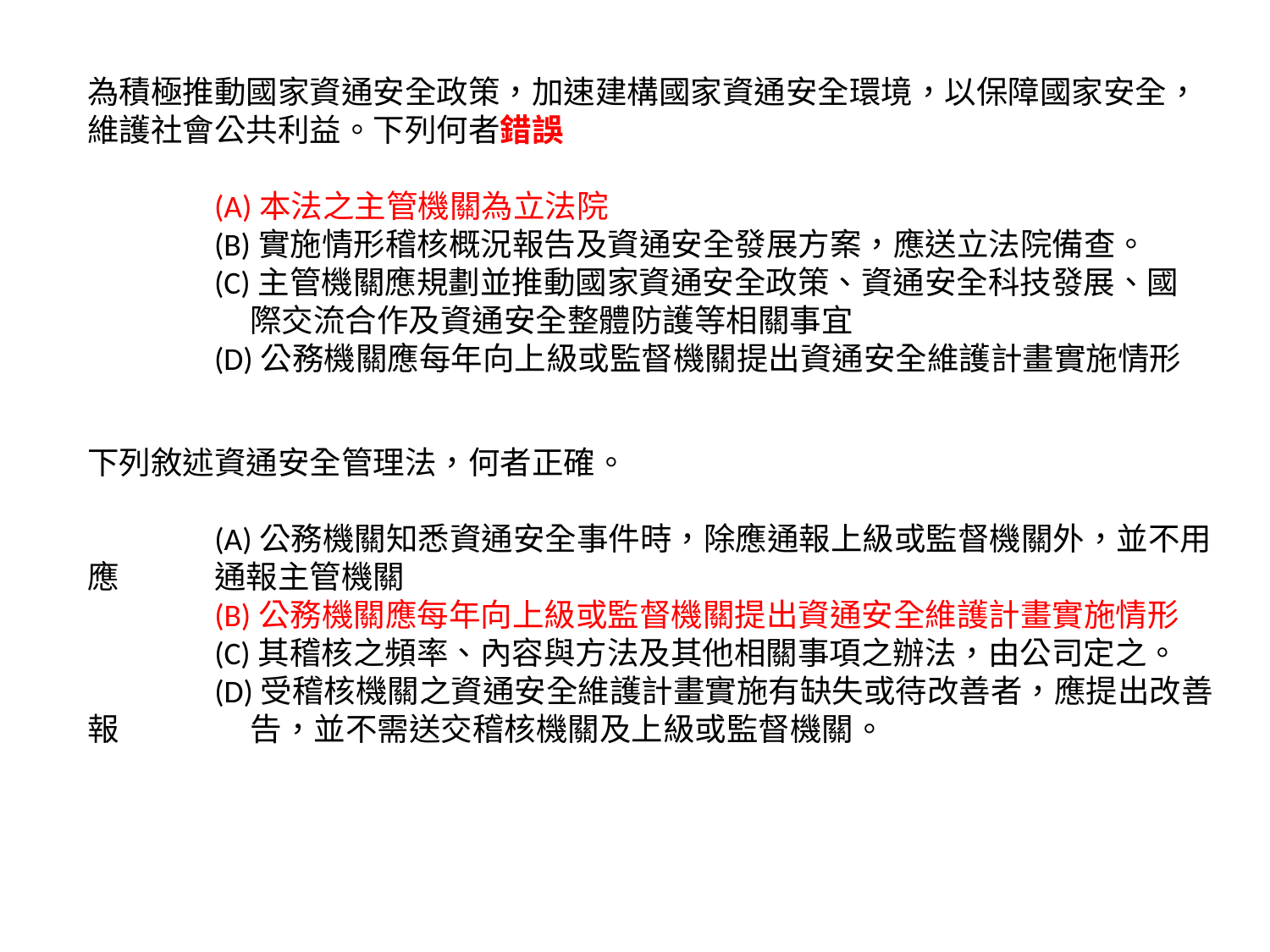

為積極推動國家資通安全政策，加速建構國家資通安全環境，以保障國家安全，維護社會公共利益。下列何者錯誤

	(A)本法之主管機關為立法院
	(B)實施情形稽核概況報告及資通安全發展方案，應送立法院備查。
	(C)主管機關應規劃並推動國家資通安全政策、資通安全科技發展、國	     際交流合作及資通安全整體防護等相關事宜
	(D)公務機關應每年向上級或監督機關提出資通安全維護計畫實施情形

下列敘述資通安全管理法，何者正確。

	(A)公務機關知悉資通安全事件時，除應通報上級或監督機關外，並不用應	通報主管機關
	(B)公務機關應每年向上級或監督機關提出資通安全維護計畫實施情形
	(C)其稽核之頻率、內容與方法及其他相關事項之辦法，由公司定之。
	(D)受稽核機關之資通安全維護計畫實施有缺失或待改善者，應提出改善報	     告，並不需送交稽核機關及上級或監督機關。